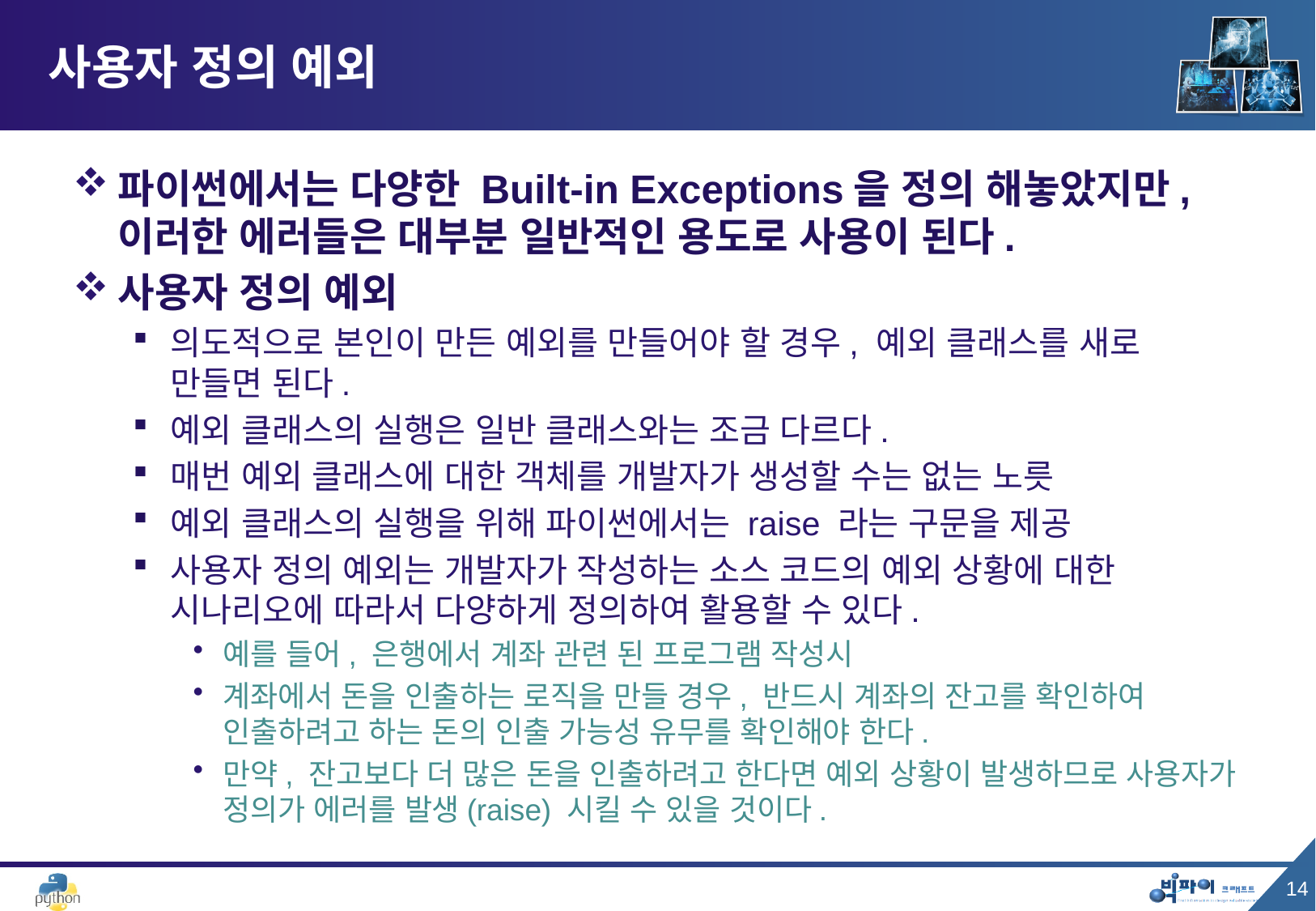

# 사용자 정의 예외
파이썬에서는 다양한 Built-in Exceptions을 정의 해놓았지만, 이러한 에러들은 대부분 일반적인 용도로 사용이 된다.
사용자 정의 예외
의도적으로 본인이 만든 예외를 만들어야 할 경우, 예외 클래스를 새로 만들면 된다.
예외 클래스의 실행은 일반 클래스와는 조금 다르다.
매번 예외 클래스에 대한 객체를 개발자가 생성할 수는 없는 노릇
예외 클래스의 실행을 위해 파이썬에서는 raise 라는 구문을 제공
사용자 정의 예외는 개발자가 작성하는 소스 코드의 예외 상황에 대한 시나리오에 따라서 다양하게 정의하여 활용할 수 있다.
예를 들어, 은행에서 계좌 관련 된 프로그램 작성시
계좌에서 돈을 인출하는 로직을 만들 경우, 반드시 계좌의 잔고를 확인하여 인출하려고 하는 돈의 인출 가능성 유무를 확인해야 한다.
만약, 잔고보다 더 많은 돈을 인출하려고 한다면 예외 상황이 발생하므로 사용자가 정의가 에러를 발생(raise) 시킬 수 있을 것이다.